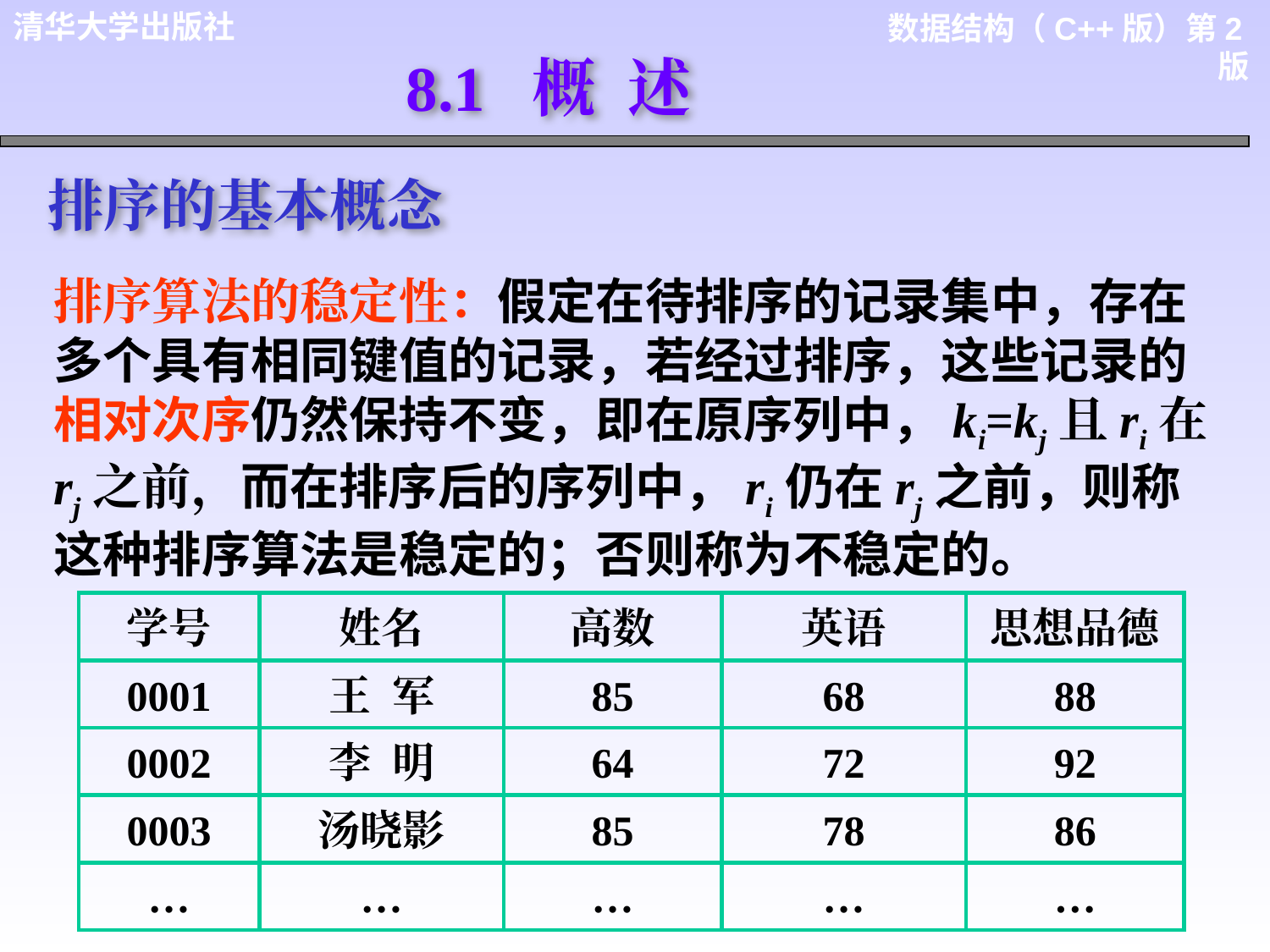

8.1  概  述
排序的基本概念
排序算法的稳定性：假定在待排序的记录集中，存在多个具有相同键值的记录，若经过排序，这些记录的相对次序仍然保持不变，即在原序列中，ki=kj且ri在rj之前，而在排序后的序列中，ri仍在rj之前，则称这种排序算法是稳定的；否则称为不稳定的。

学号

姓名

高数

英语

思想品德

0001

王  军

85

68

88

0002

李  明

64

72

92

0003

汤晓影

85

78

86

…

…

…

…

…